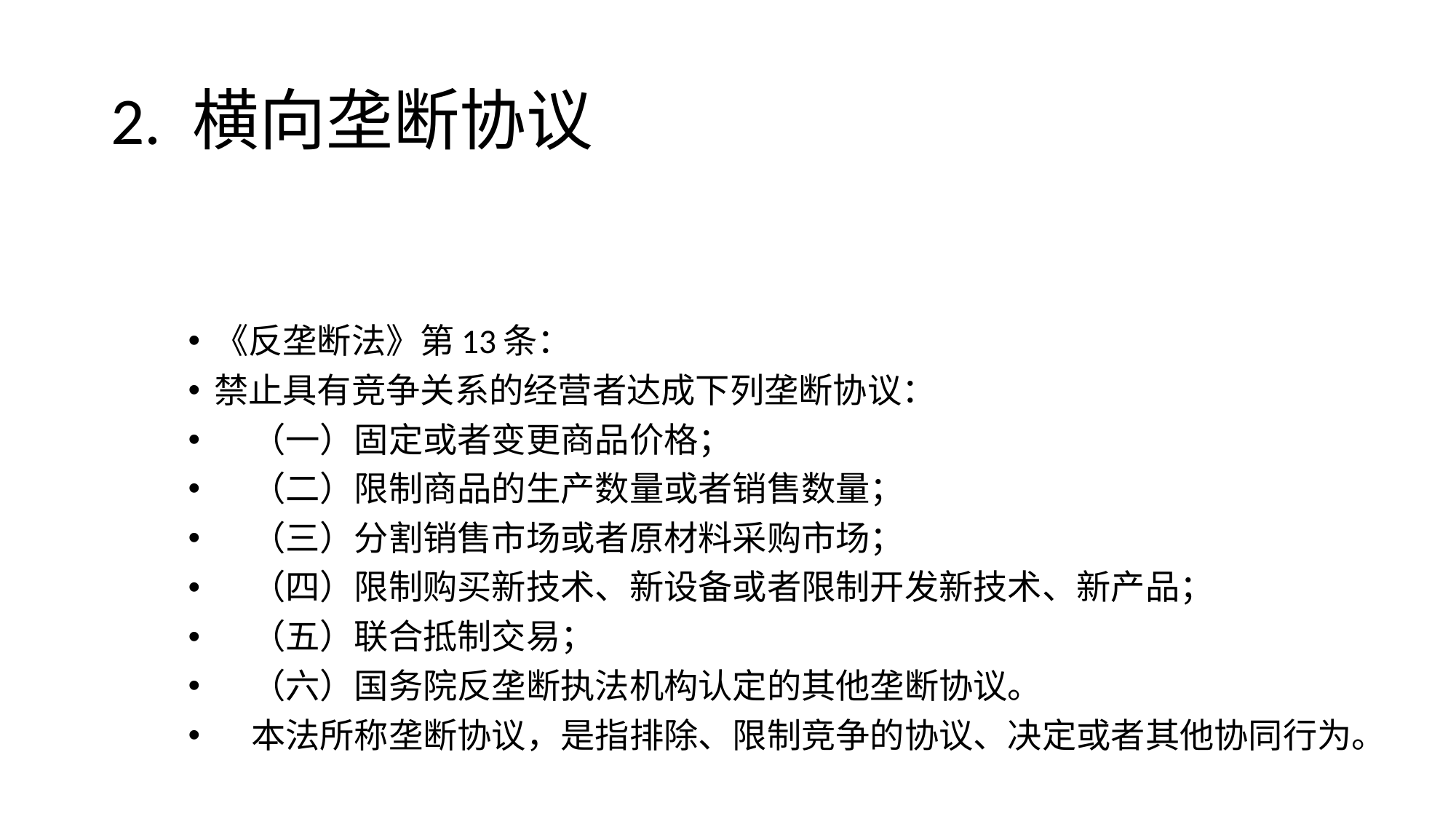

# 2. 横向垄断协议
《反垄断法》第13条：
禁止具有竞争关系的经营者达成下列垄断协议：
    （一）固定或者变更商品价格；
    （二）限制商品的生产数量或者销售数量；
    （三）分割销售市场或者原材料采购市场；
    （四）限制购买新技术、新设备或者限制开发新技术、新产品；
    （五）联合抵制交易；
    （六）国务院反垄断执法机构认定的其他垄断协议。
    本法所称垄断协议，是指排除、限制竞争的协议、决定或者其他协同行为。